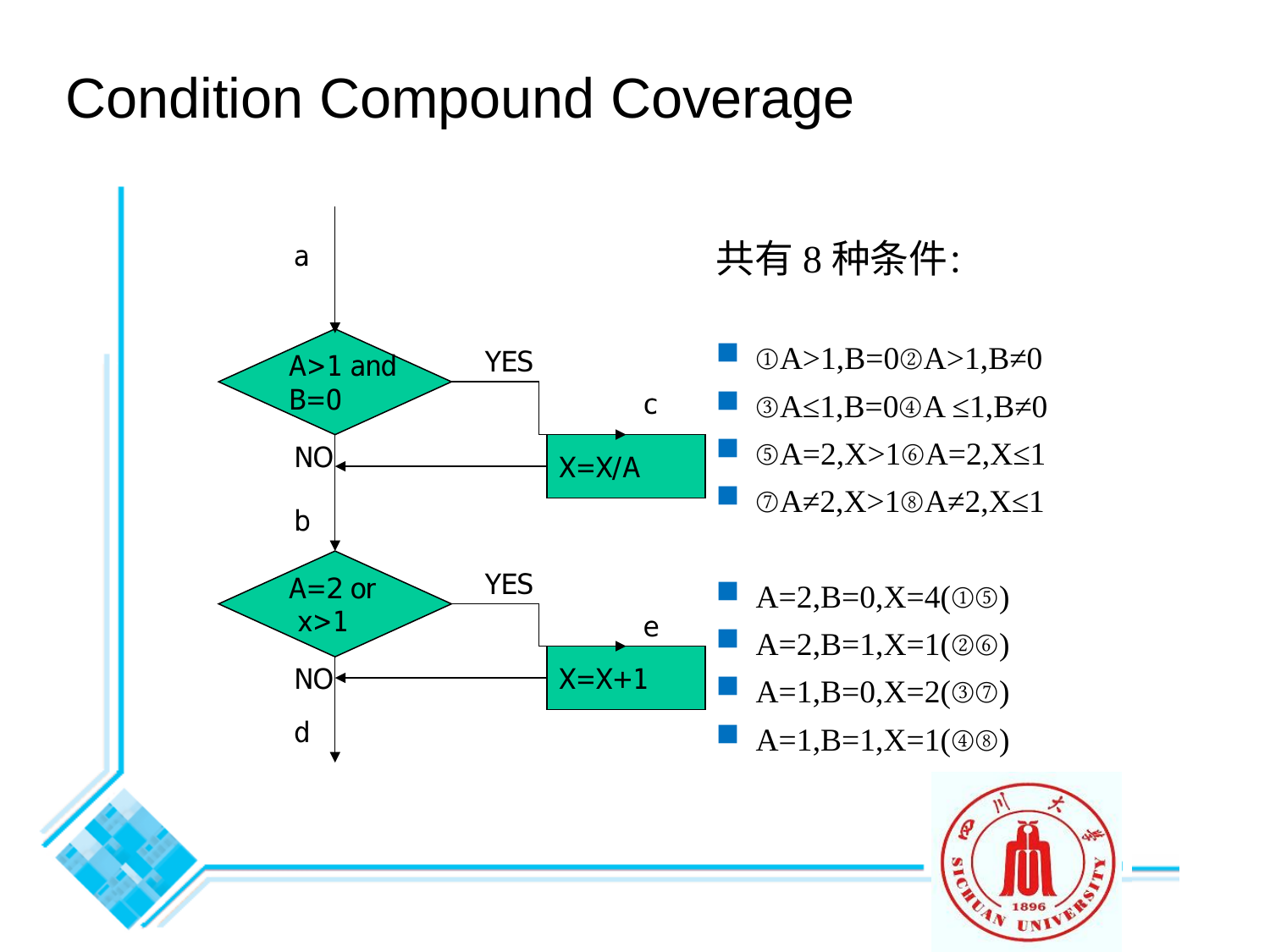

# Condition Compound Coverage
a
A>1 and
B=0
YES
c
NO
X=X/A
b
A=2 or
 x>1
YES
e
X=X+1
NO
d
共有8种条件：

①A>1,B=0②A>1,B≠0
③A≤1,B=0④A ≤1,B≠0
⑤A=2,X>1⑥A=2,X≤1
⑦A≠2,X>1⑧A≠2,X≤1

A=2,B=0,X=4(①⑤)
A=2,B=1,X=1(②⑥)
A=1,B=0,X=2(③⑦)
A=1,B=1,X=1(④⑧)